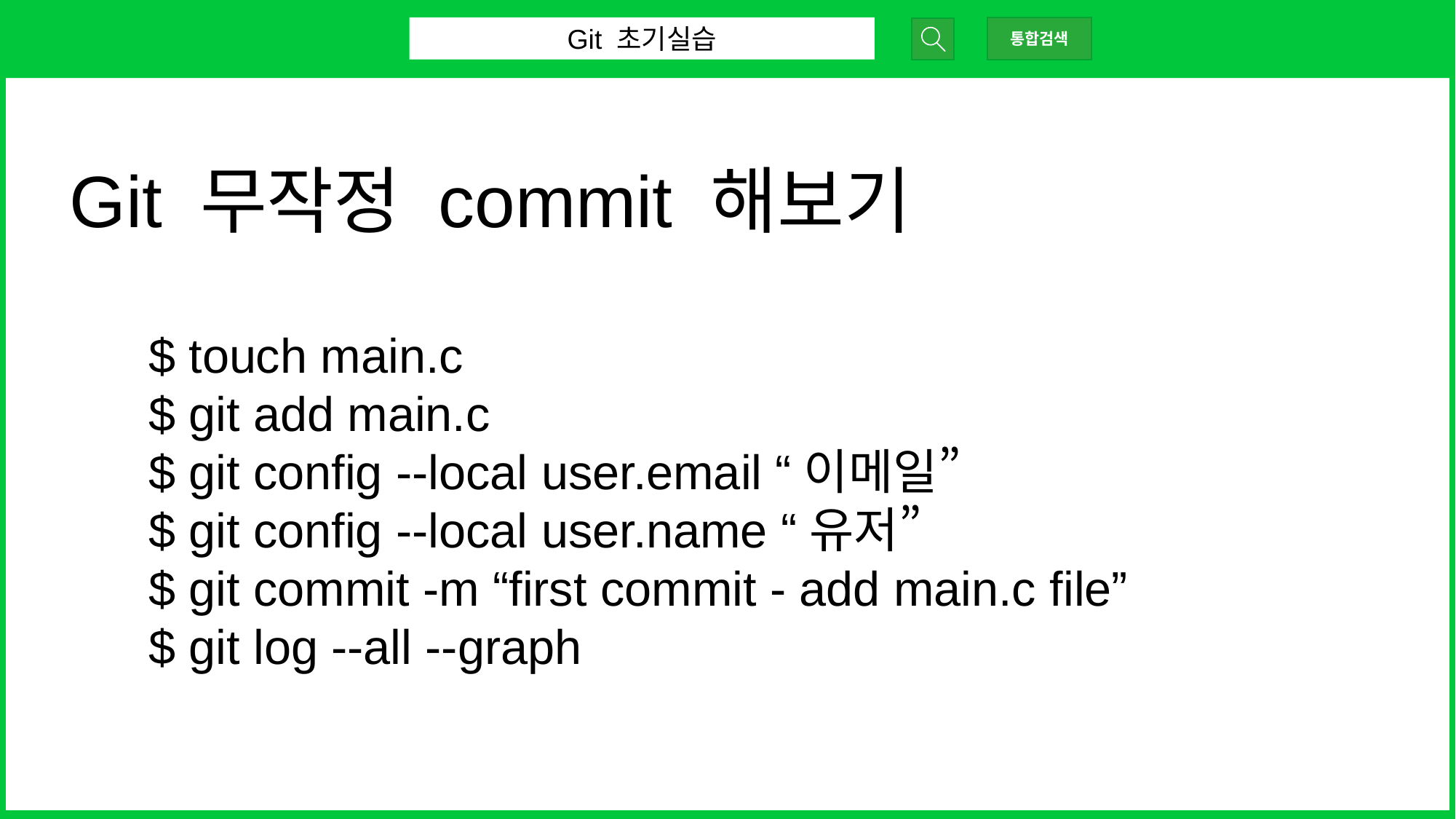

Git 초기실습
통합검색

Git 무작정 commit 해보기
$ touch main.c
$ git add main.c
$ git config --local user.email “이메일”
$ git config --local user.name “유저”
$ git commit -m “first commit - add main.c file”
$ git log --all --graph